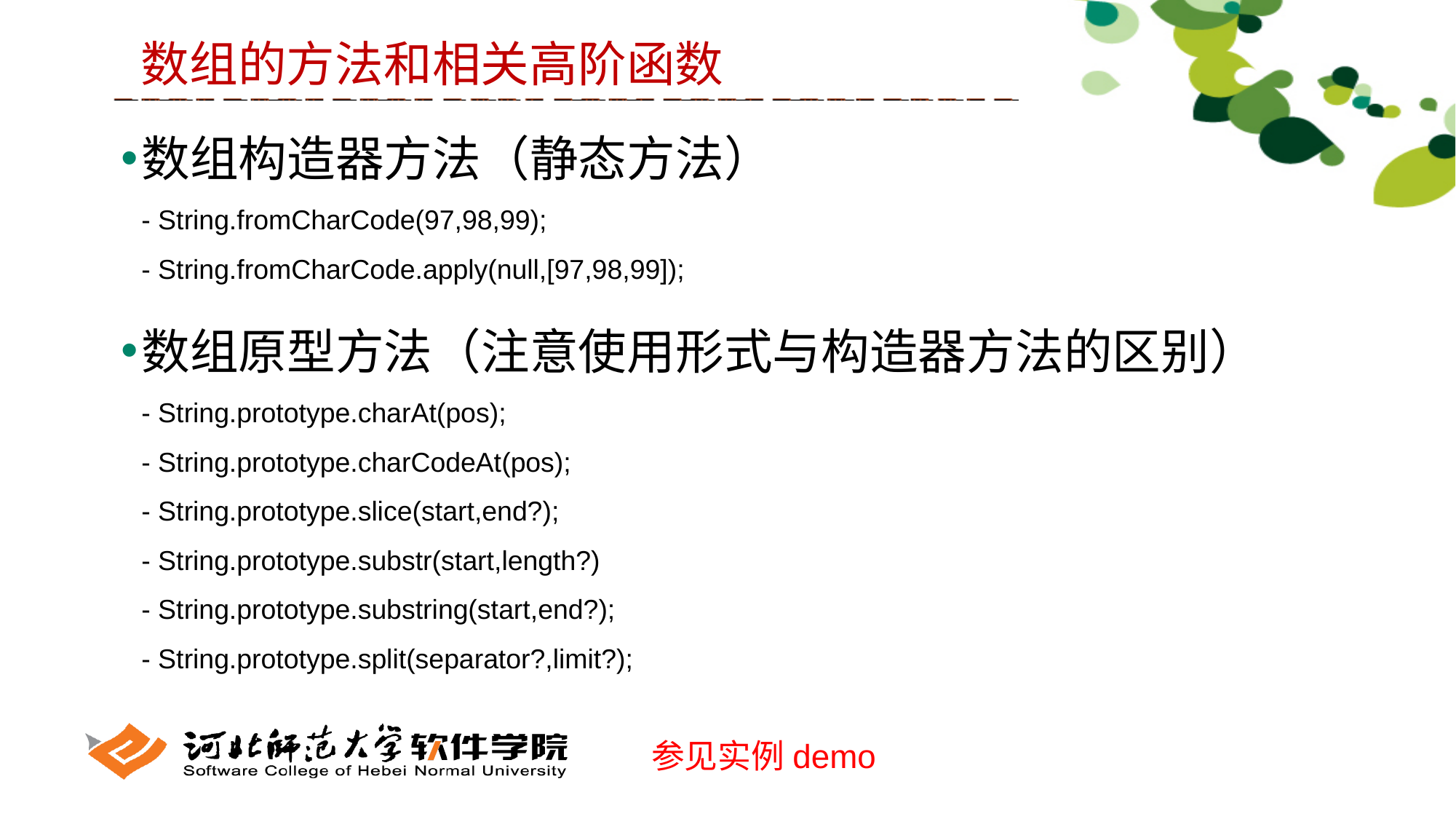

数组的方法和相关高阶函数
数组构造器方法（静态方法）
- String.fromCharCode(97,98,99);
- String.fromCharCode.apply(null,[97,98,99]);
数组原型方法（注意使用形式与构造器方法的区别）
- String.prototype.charAt(pos);
- String.prototype.charCodeAt(pos);
- String.prototype.slice(start,end?);
- String.prototype.substr(start,length?)
- String.prototype.substring(start,end?);
- String.prototype.split(separator?,limit?);

参见实例demo